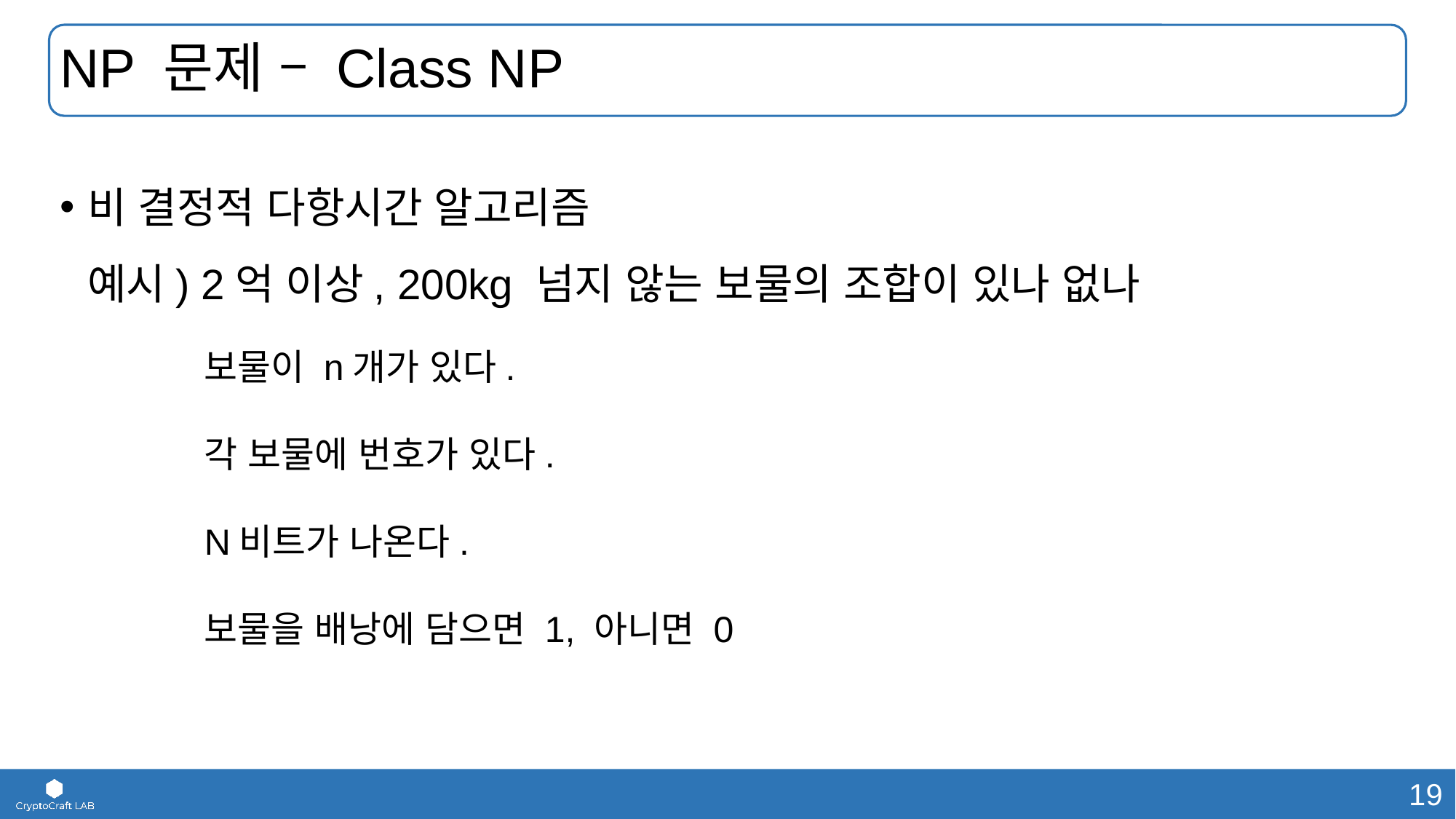

# NP 문제 – Class NP
비 결정적 다항시간 알고리즘
예시) 2억 이상, 200kg 넘지 않는 보물의 조합이 있나 없나
보물이 n개가 있다.

각 보물에 번호가 있다.

N비트가 나온다.

보물을 배낭에 담으면 1, 아니면 0